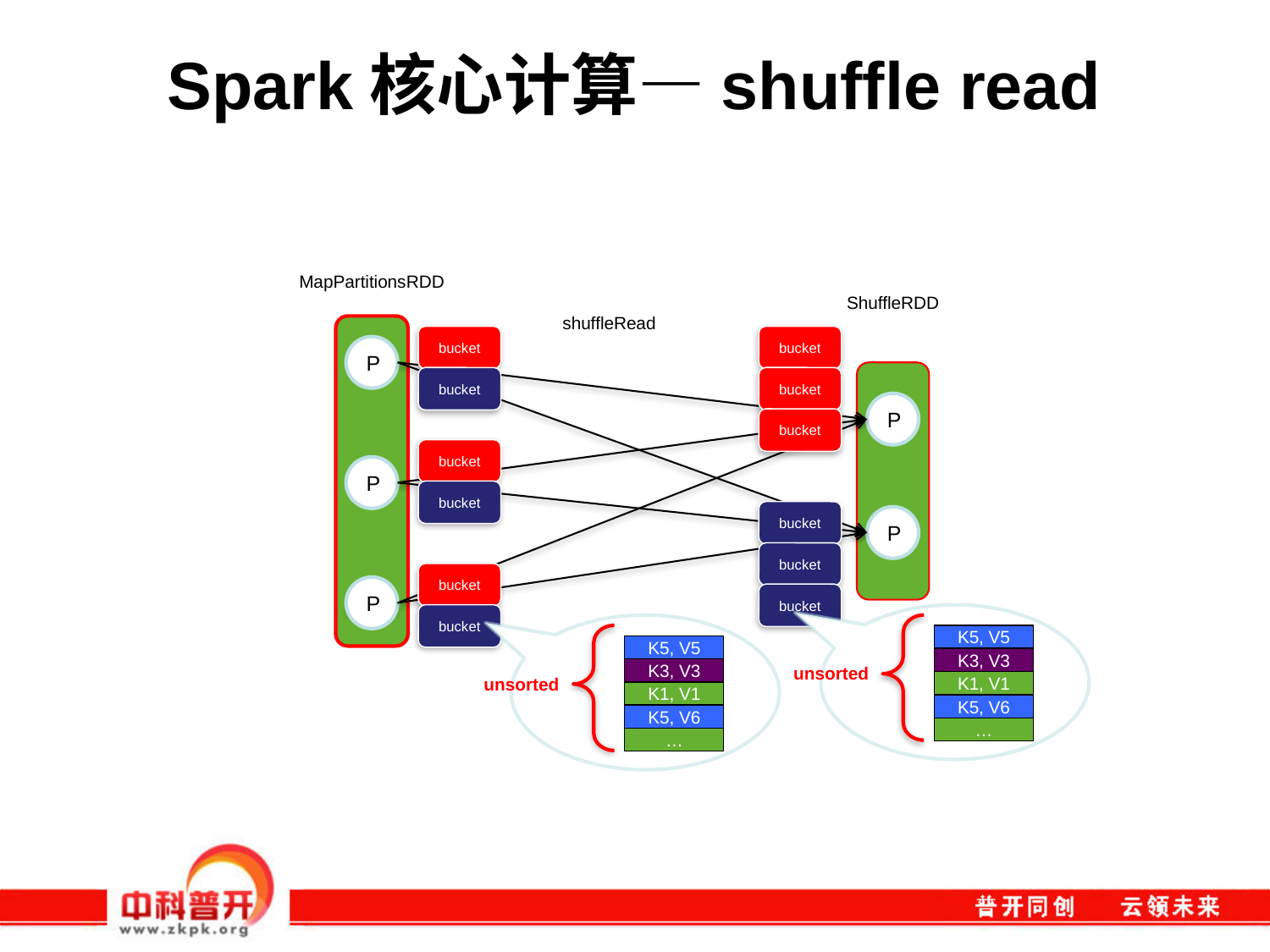

# Spark核心计算—shuffle read
MapPartitionsRDD
ShuffleRDD
shuffleRead

P
P
P
bucket
bucket
bucket
bucket
bucket
bucket
bucket
bucket
bucket
bucket
bucket
bucket

P
P

K5, V5
K3, V3
K1, V1
K5, V6
…
unsorted

K5, V5
K3, V3
K1, V1
K5, V6
…
unsorted